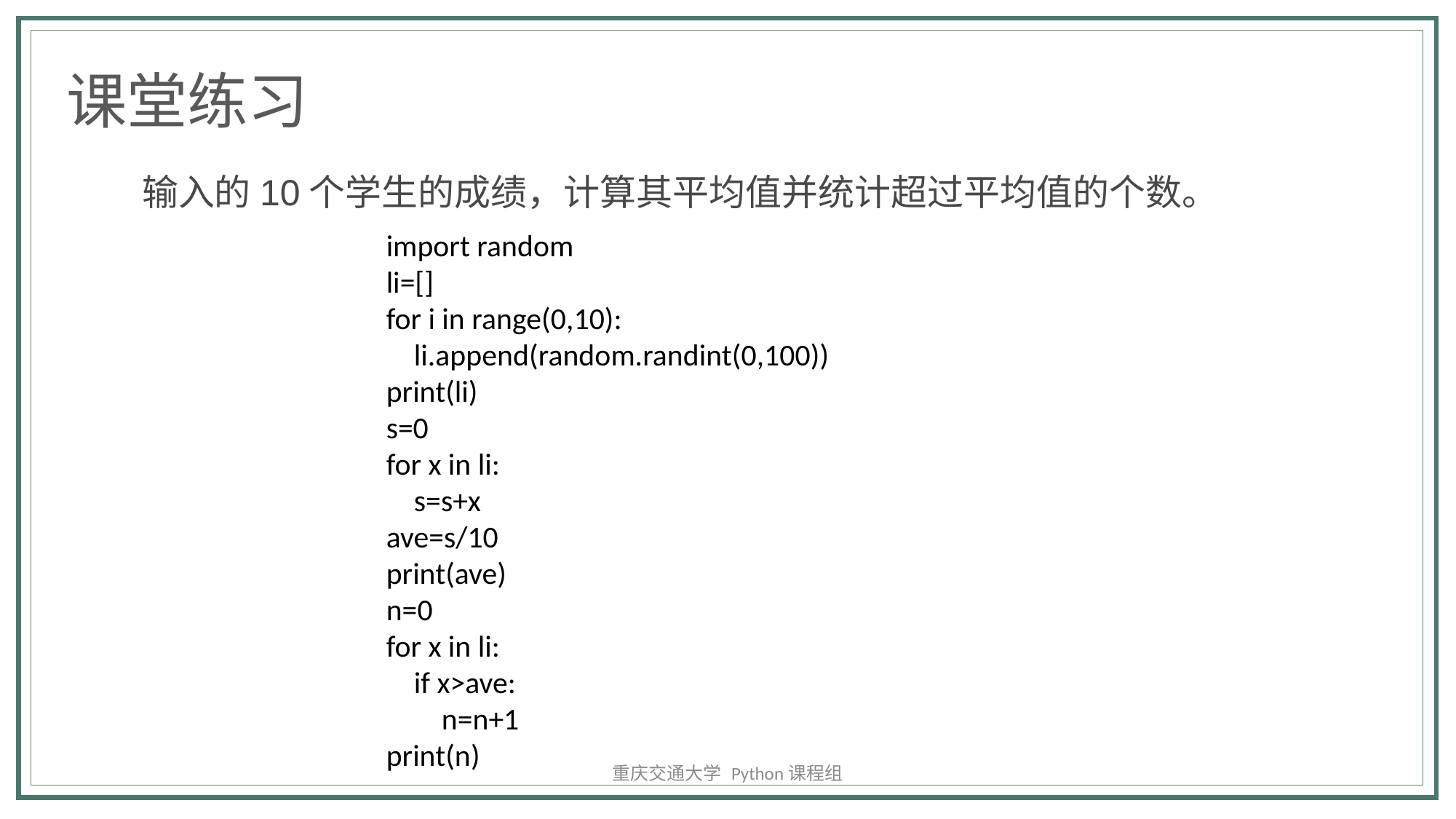

课堂练习
输入的10个学生的成绩，计算其平均值并统计超过平均值的个数。
import random
li=[]
for i in range(0,10):
    li.append(random.randint(0,100))
print(li)
s=0
for x in li:
    s=s+x
ave=s/10
print(ave)
n=0
for x in li:
    if x>ave:
        n=n+1
print(n)
重庆交通大学 Python课程组